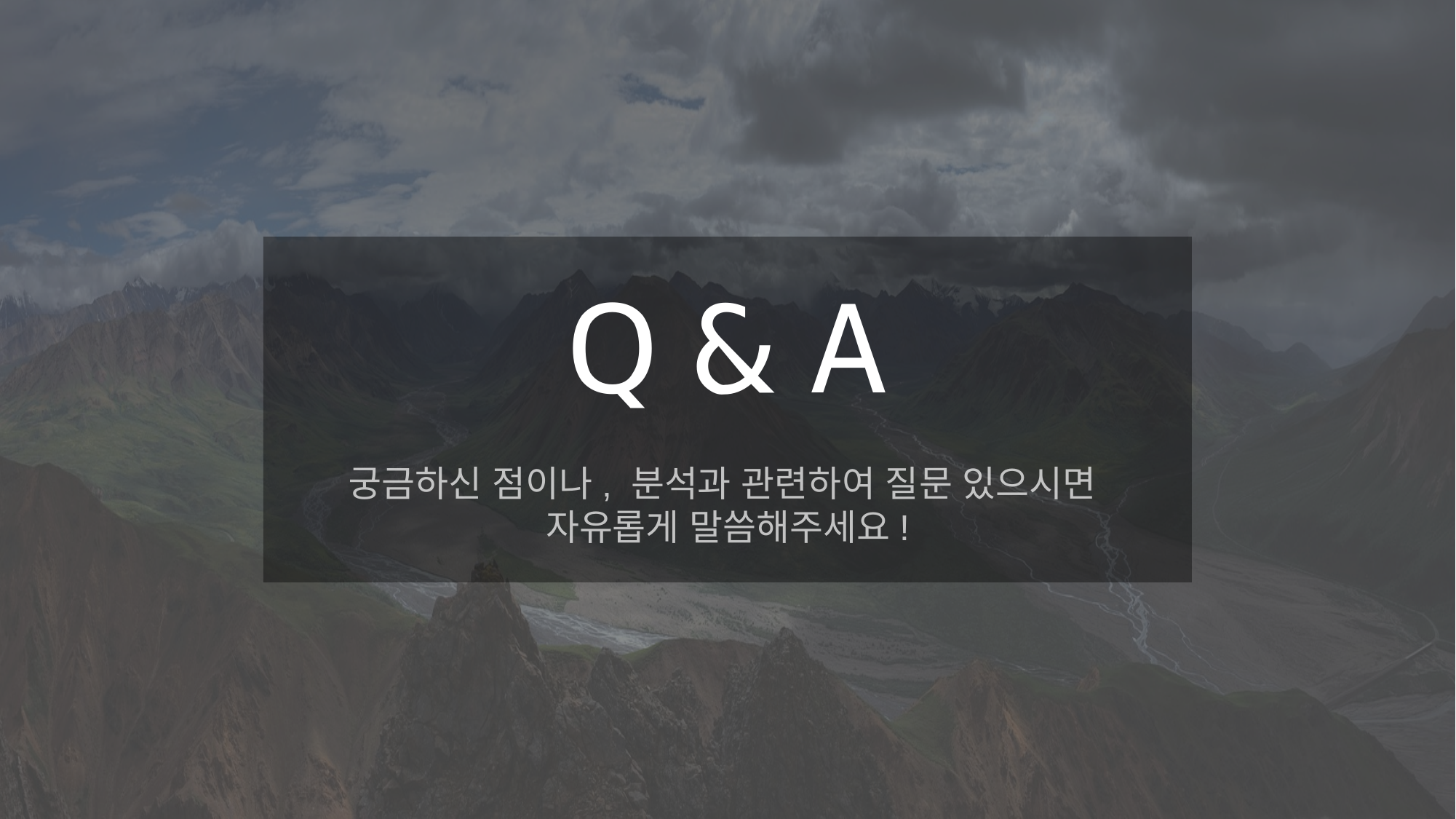

Q & A

궁금하신 점이나, 분석과 관련하여 질문 있으시면
자유롭게 말씀해주세요!